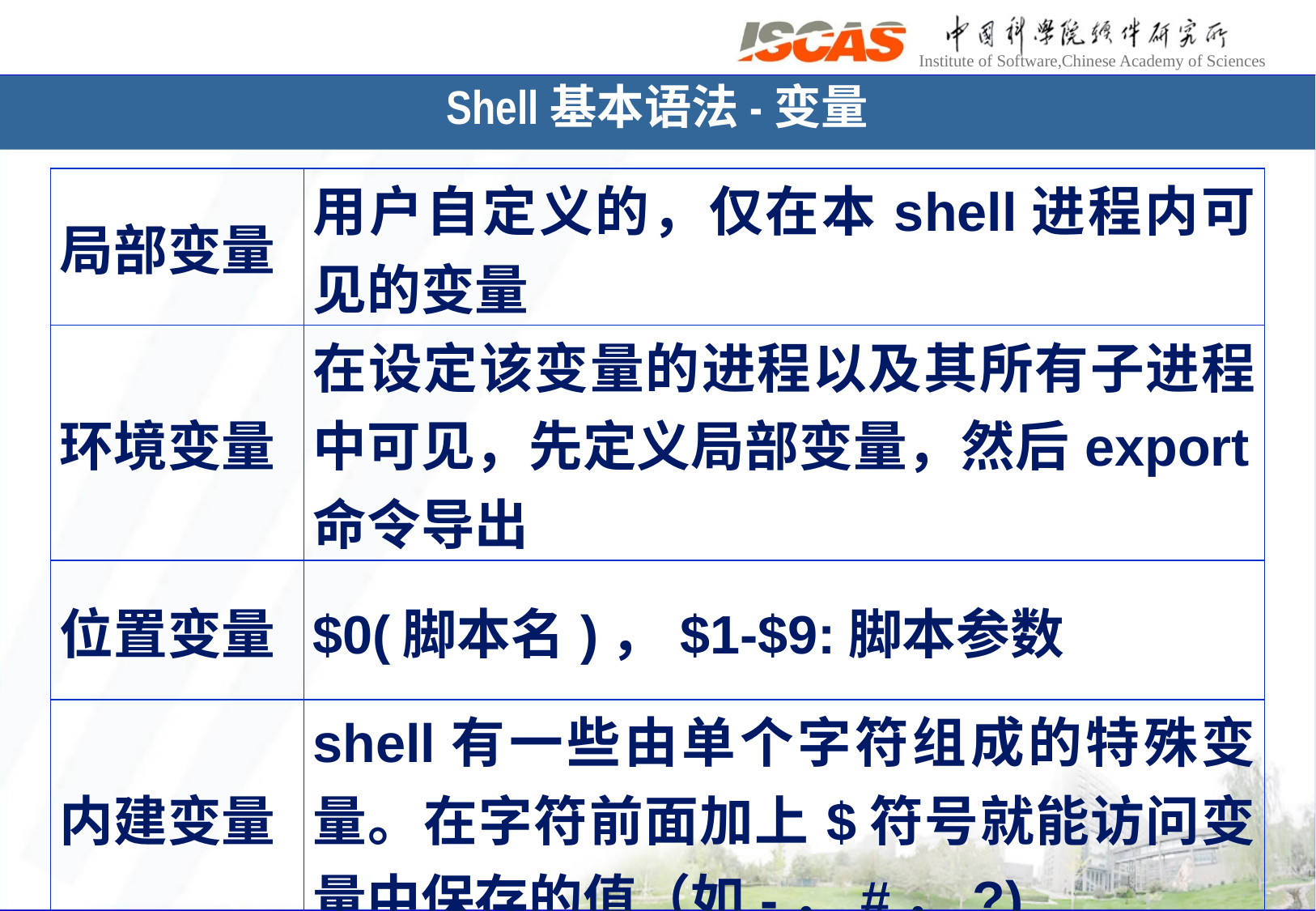

Shell基本语法-变量
| 局部变量 | 用户自定义的，仅在本shell进程内可见的变量 |
| --- | --- |
| 环境变量 | 在设定该变量的进程以及其所有子进程中可见，先定义局部变量，然后export命令导出 |
| 位置变量 | $0(脚本名)，$1-$9:脚本参数 |
| 内建变量 | shell有一些由单个字符组成的特殊变量。在字符前面加上$符号就能访问变量中保存的值（如-，#，?) |